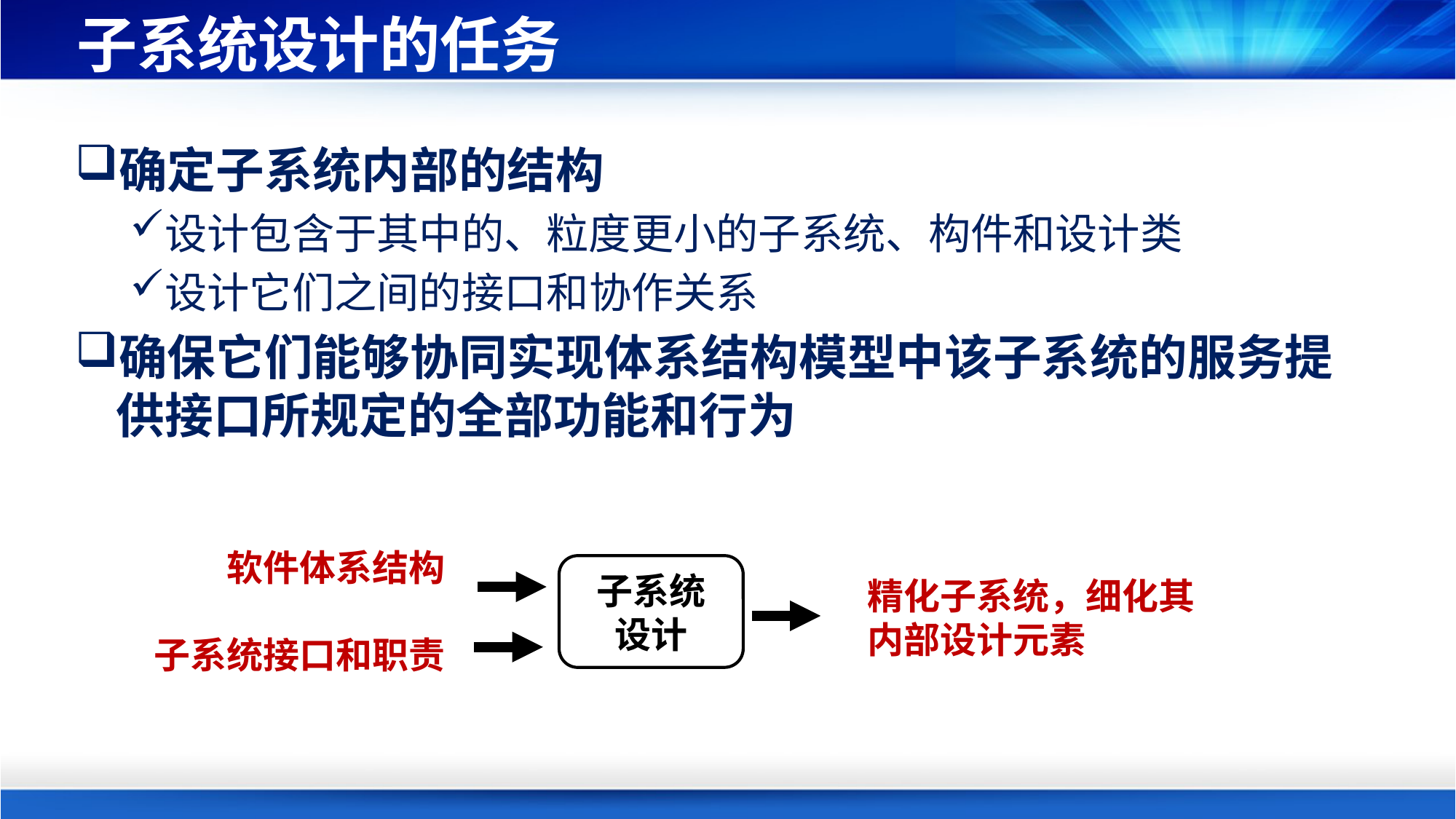

# 子系统设计的任务
确定子系统内部的结构
设计包含于其中的、粒度更小的子系统、构件和设计类
设计它们之间的接口和协作关系
确保它们能够协同实现体系结构模型中该子系统的服务提供接口所规定的全部功能和行为
软件体系结构

子系统接口和职责
子系统
设计
精化子系统，细化其内部设计元素